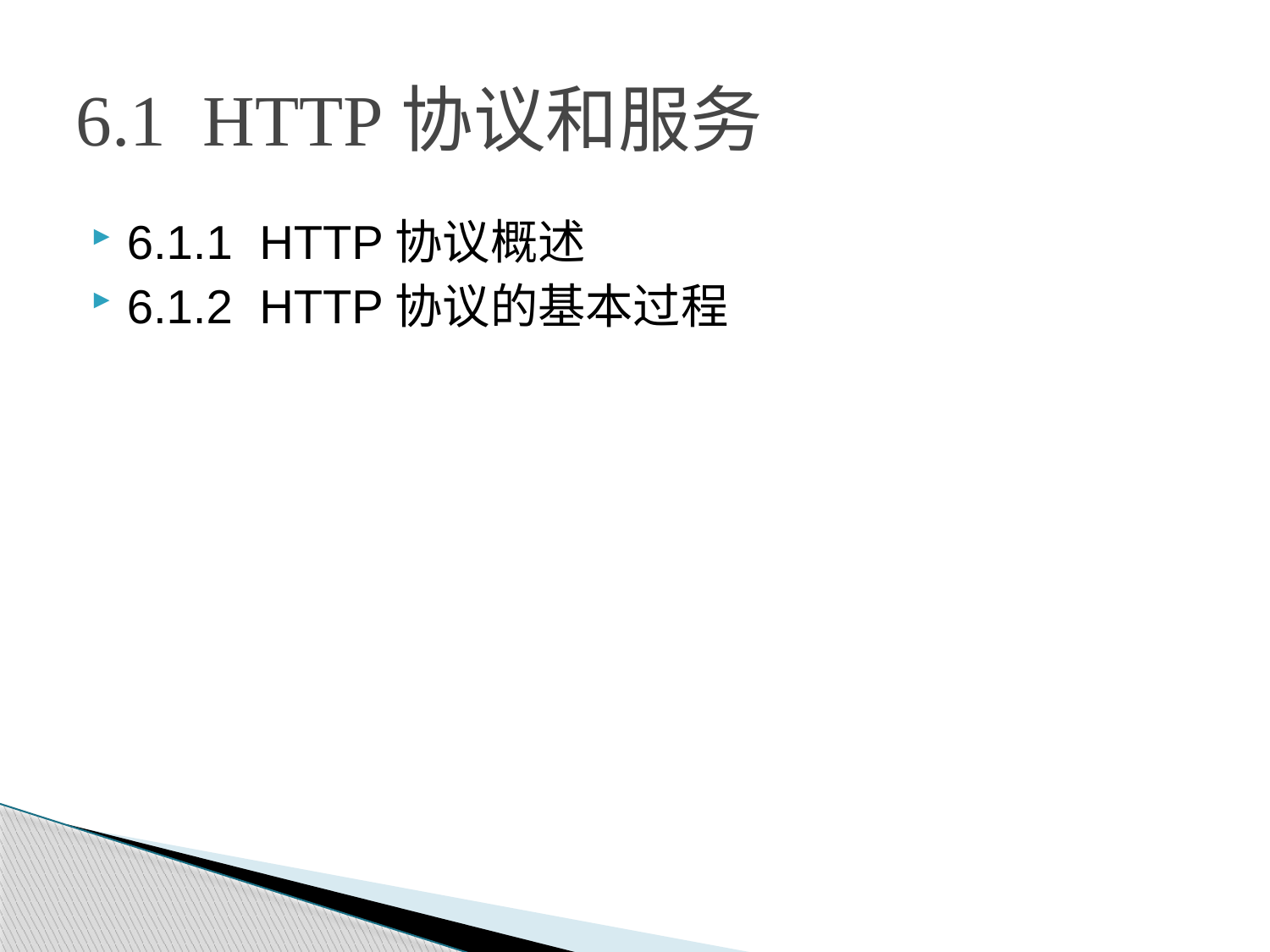

# 6.1  HTTP协议和服务
6.1.1  HTTP协议概述
6.1.2  HTTP协议的基本过程